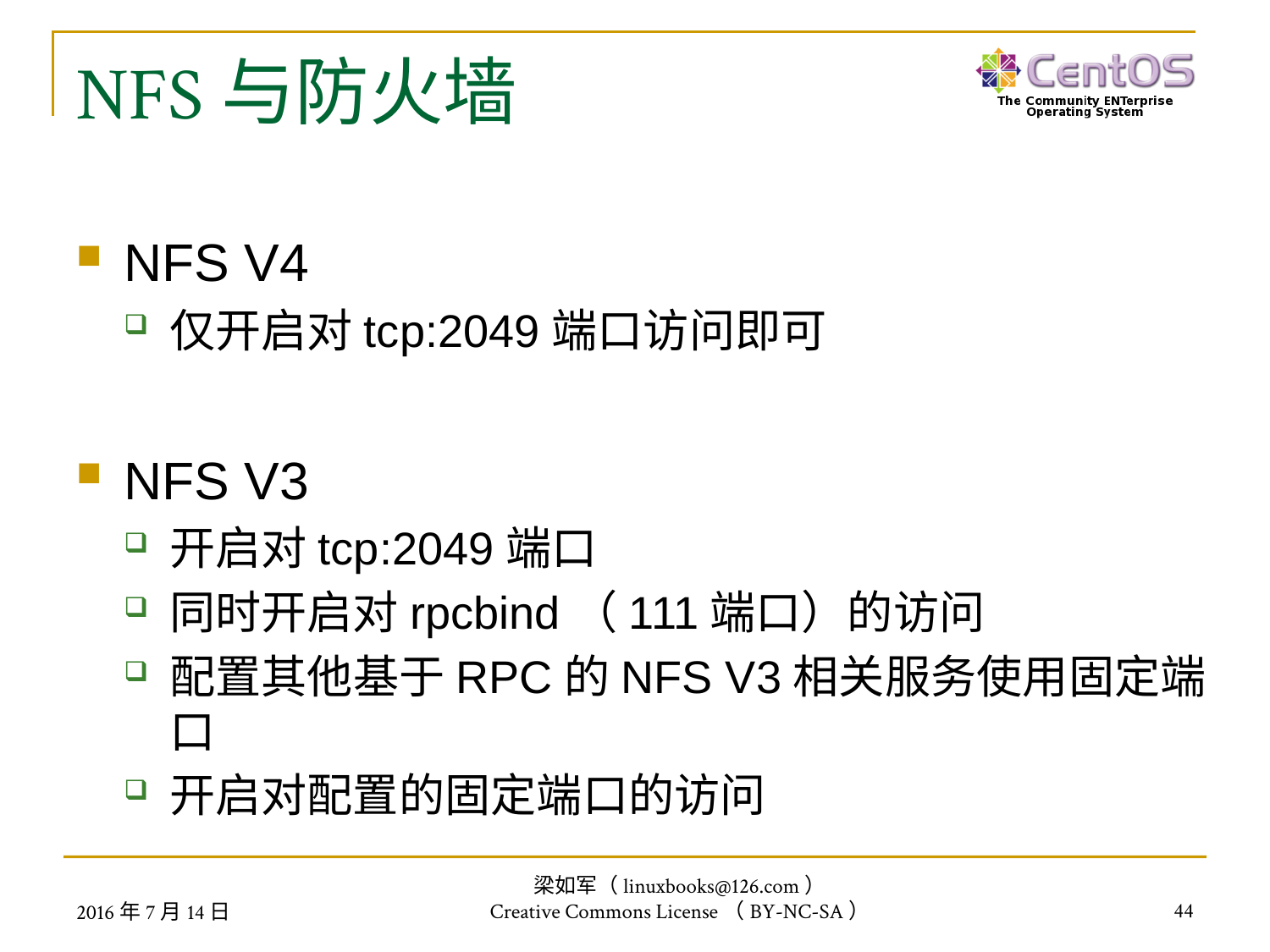

# NFS与防火墙
NFS V4
仅开启对tcp:2049端口访问即可

NFS V3
开启对tcp:2049端口
同时开启对rpcbind（111端口）的访问
配置其他基于RPC的NFS V3相关服务使用固定端口
开启对配置的固定端口的访问
梁如军（linuxbooks@126.com）
Creative Commons License（BY-NC-SA）
2016年7月14日
44